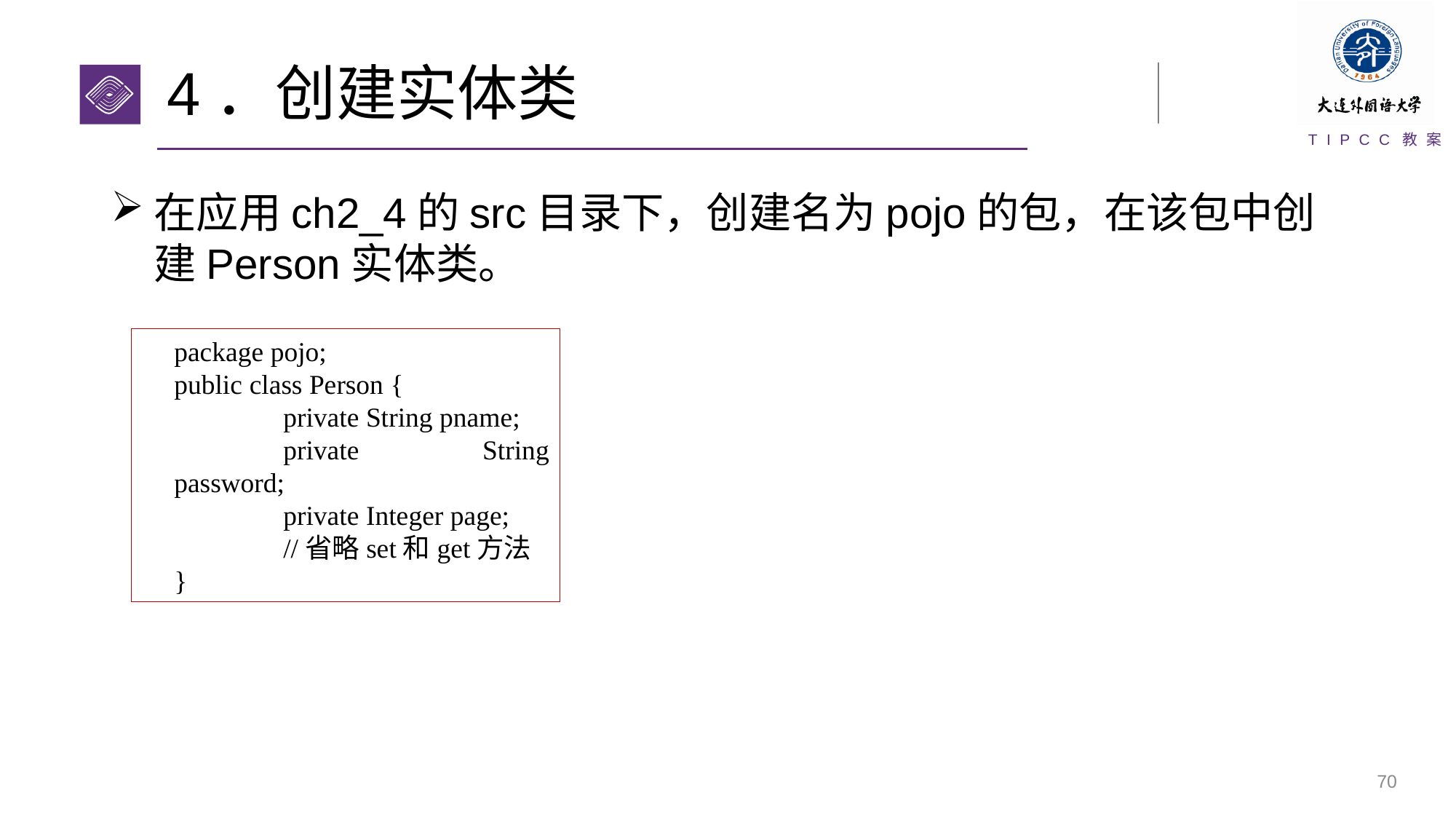

# 4．创建实体类
在应用ch2_4的src目录下，创建名为pojo的包，在该包中创建Person实体类。
package pojo;
public class Person {
	private String pname;
	private String password;
	private Integer page;
	//省略set和get方法
}
70